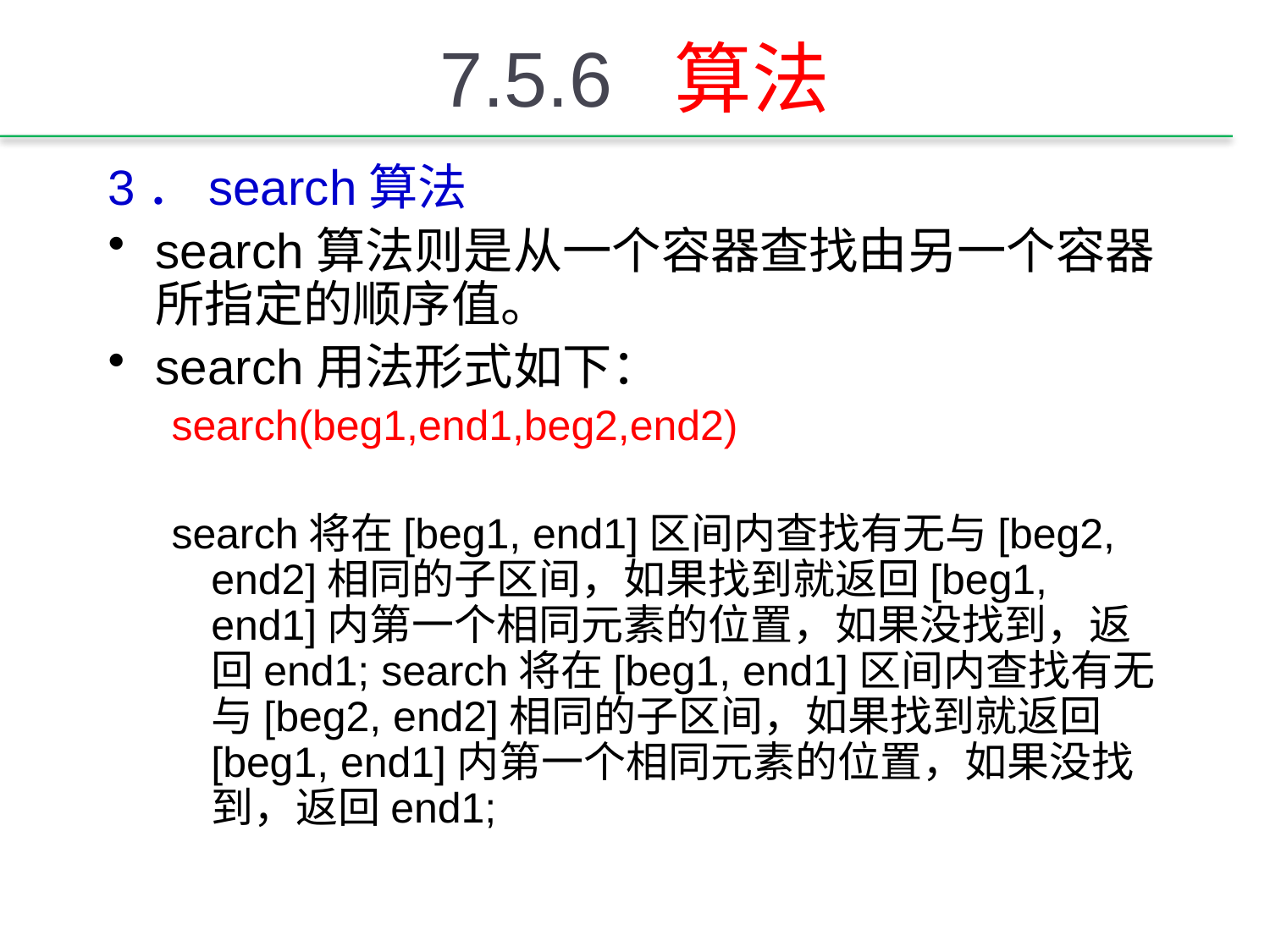

# 7.5.6  算法
3．search算法
search算法则是从一个容器查找由另一个容器所指定的顺序值。
search用法形式如下：
search(beg1,end1,beg2,end2)

search将在[beg1, end1]区间内查找有无与[beg2, end2]相同的子区间，如果找到就返回[beg1, end1]内第一个相同元素的位置，如果没找到，返回end1; search将在[beg1, end1]区间内查找有无与[beg2, end2]相同的子区间，如果找到就返回[beg1, end1]内第一个相同元素的位置，如果没找到，返回end1;